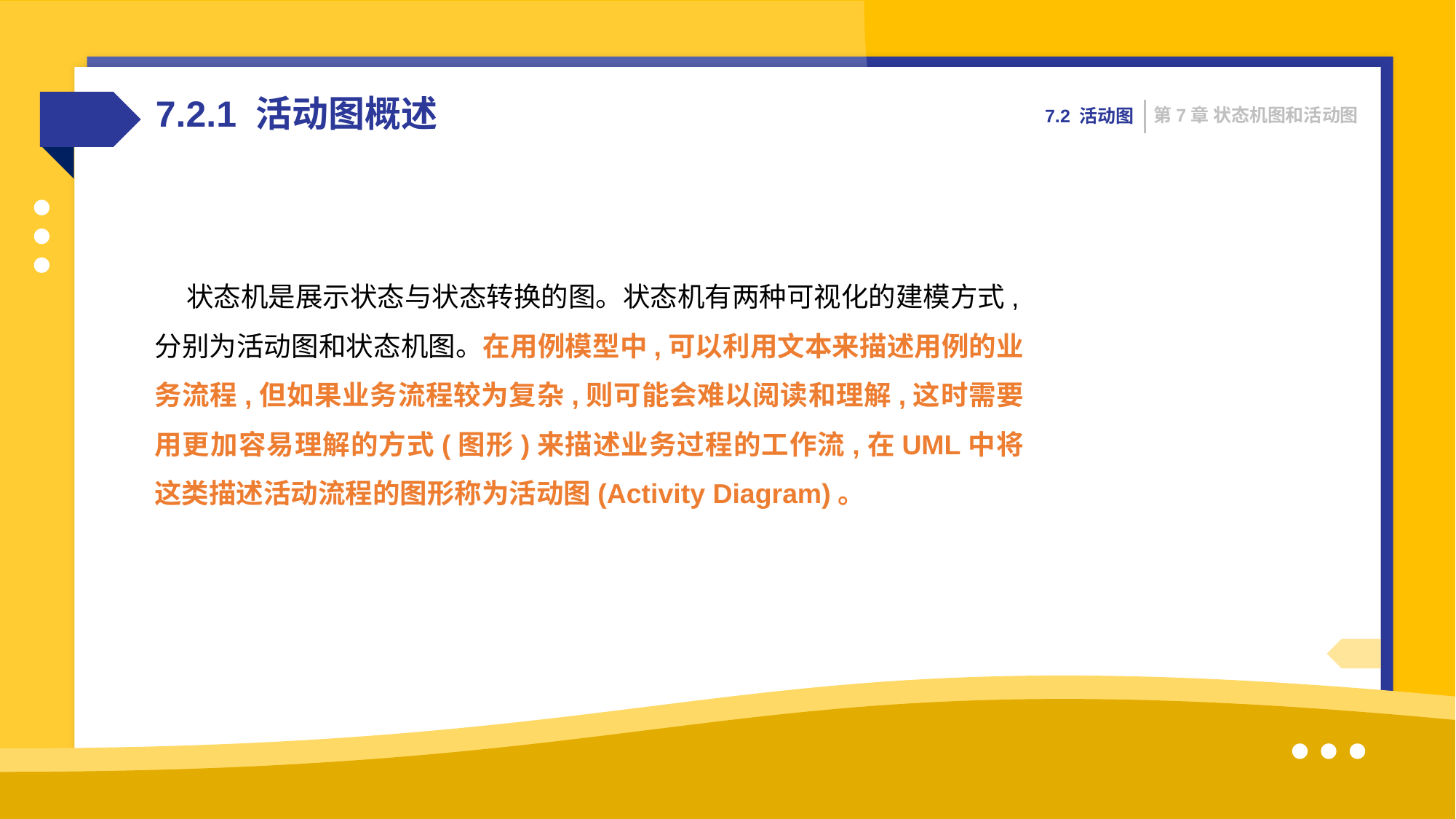

7.2.1 活动图概述
第7章 状态机图和活动图
7.2 活动图
状态机是展示状态与状态转换的图。状态机有两种可视化的建模方式,分别为活动图和状态机图。在用例模型中,可以利用文本来描述用例的业务流程,但如果业务流程较为复杂,则可能会难以阅读和理解,这时需要用更加容易理解的方式(图形)来描述业务过程的工作流,在UML中将这类描述活动流程的图形称为活动图(Activity Diagram)。